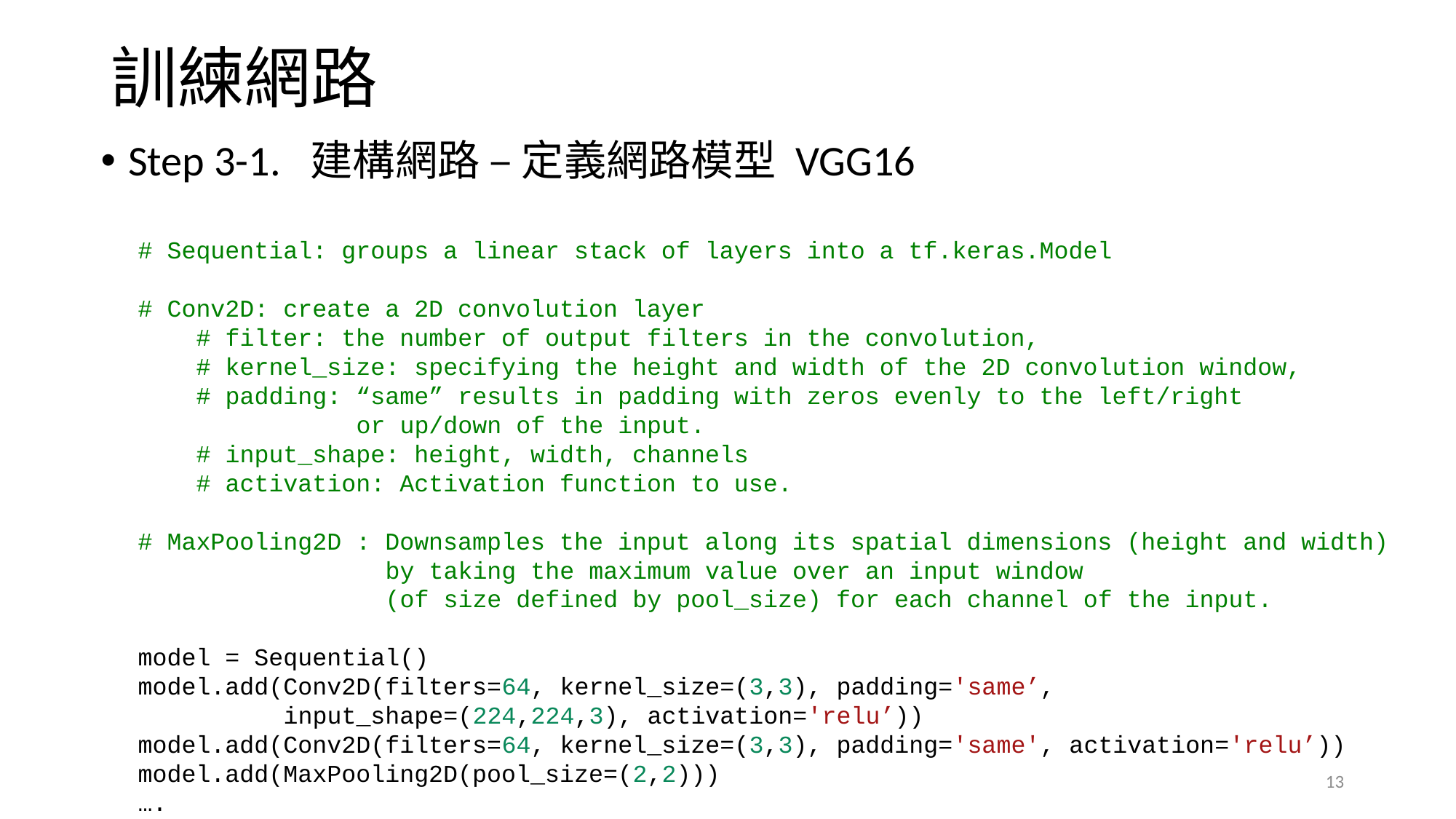

# 訓練網路
Step 3-1.  建構網路 – 定義網路模型 VGG16
# Sequential: groups a linear stack of layers into a tf.keras.Model

# Conv2D: create a 2D convolution layer
    # filter: the number of output filters in the convolution,
    # kernel_size: specifying the height and width of the 2D convolution window,
    # padding: “same” results in padding with zeros evenly to the left/right
               or up/down of the input.
    # input_shape: height, width, channels
    # activation: Activation function to use.

# MaxPooling2D : Downsamples the input along its spatial dimensions (height and width)
                 by taking the maximum value over an input window
                 (of size defined by pool_size) for each channel of the input.

model = Sequential()
model.add(Conv2D(filters=64, kernel_size=(3,3), padding='same’,
          input_shape=(224,224,3), activation='relu’))
model.add(Conv2D(filters=64, kernel_size=(3,3), padding='same', activation='relu’))
model.add(MaxPooling2D(pool_size=(2,2)))
….

13